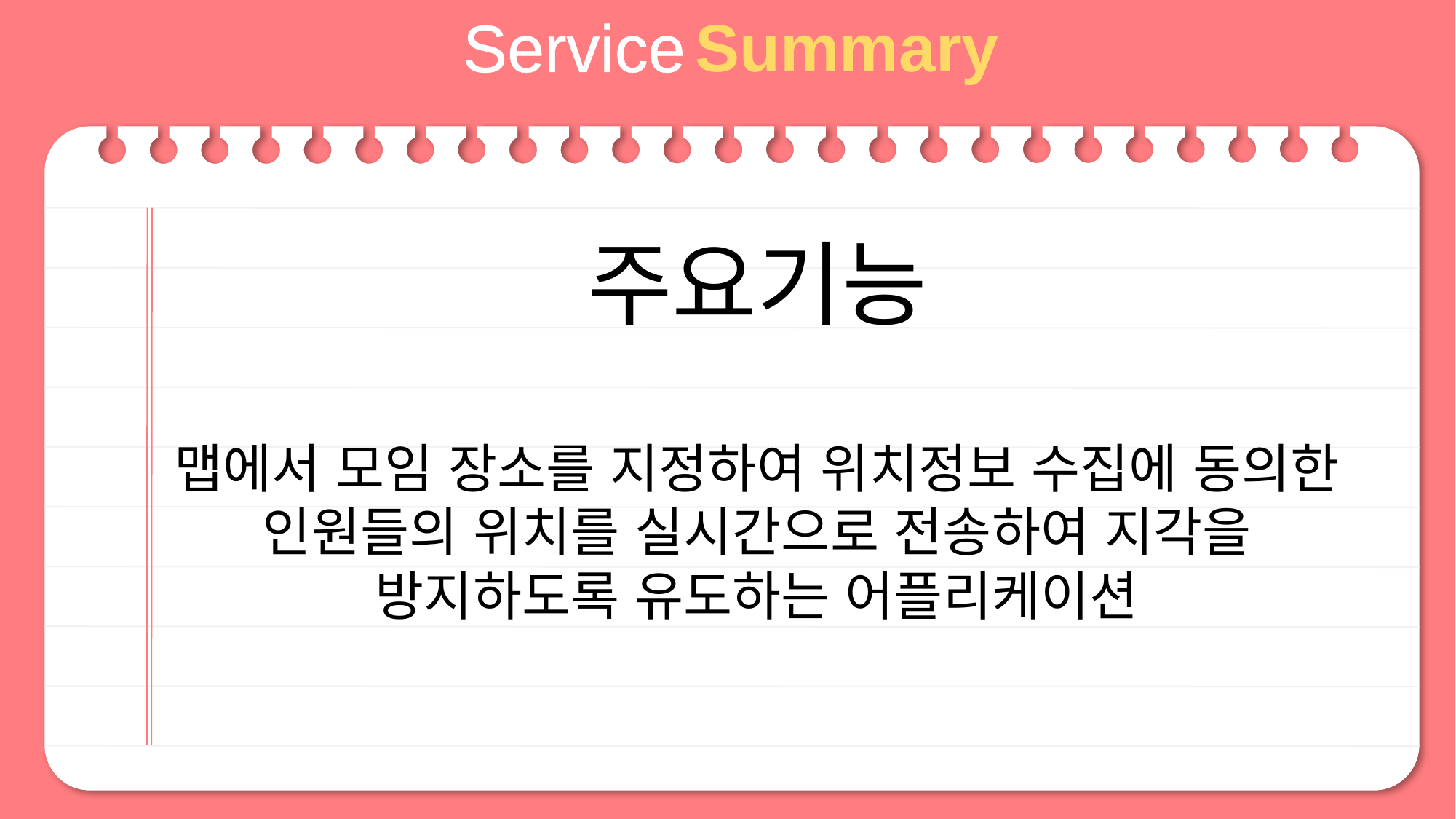

Service  Summary

주요기능

맵에서 모임 장소를 지정하여 위치정보 수집에 동의한 인원들의 위치를 실시간으로 전송하여 지각을 방지하도록 유도하는 어플리케이션